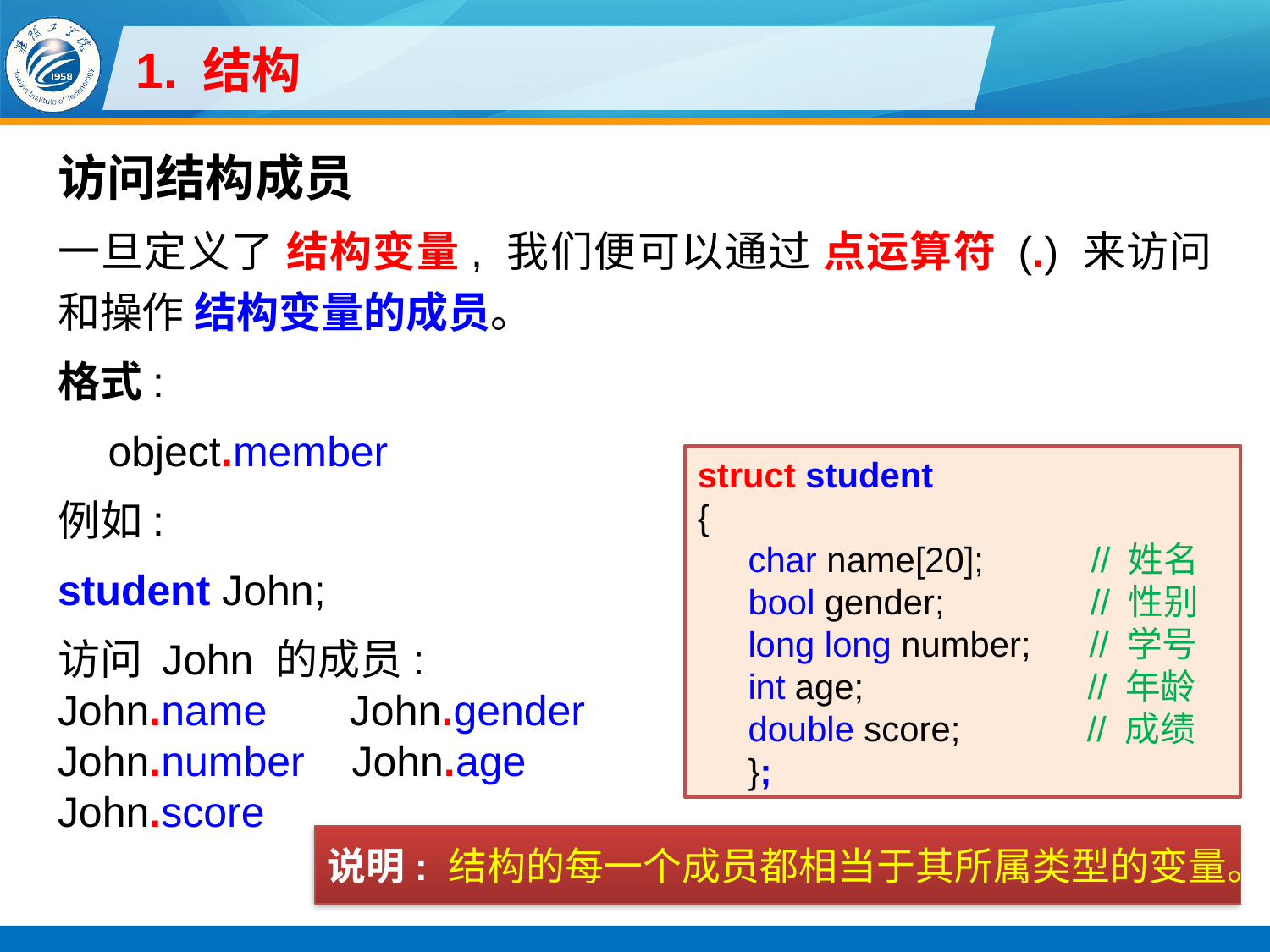

# 1. 结构
访问结构成员
一旦定义了 结构变量, 我们便可以通过 点运算符 (.) 来访问和操作 结构变量的成员。
格式:
object.member
例如:
student John;
访问 John 的成员:
John.name       John.gender
John.number    John.age
John.score
struct student
{
char name[20];           // 姓名
bool gender;               // 性别
long long number;      // 学号
int age;                       // 年龄
double score;             // 成绩
};
说明: 结构的每一个成员都相当于其所属类型的变量。